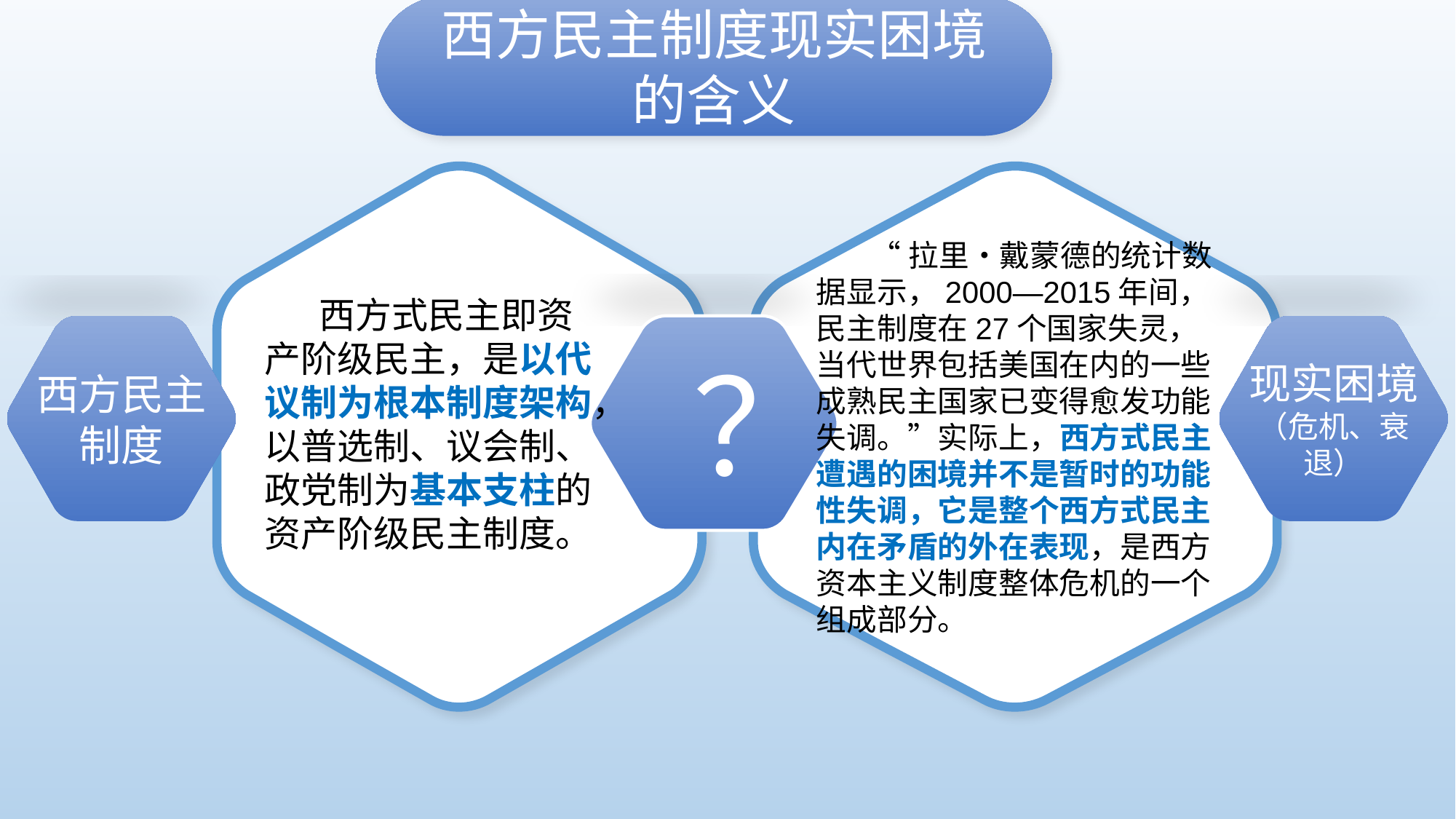

西方民主制度现实困境
的含义

“拉里•戴蒙德的统计数据显示，2000—2015年间，民主制度在27个国家失灵，当代世界包括美国在内的一些成熟民主国家已变得愈发功能失调。”实际上，西方式民主遭遇的困境并不是暂时的功能性失调，它是整个西方式民主内在矛盾的外在表现，是西方资本主义制度整体危机的一个组成部分。
西方式民主即资产阶级民主，是以代议制为根本制度架构，以普选制、议会制、政党制为基本支柱的资产阶级民主制度。
西方民主制度
  ？
现实困境
（危机、衰退）